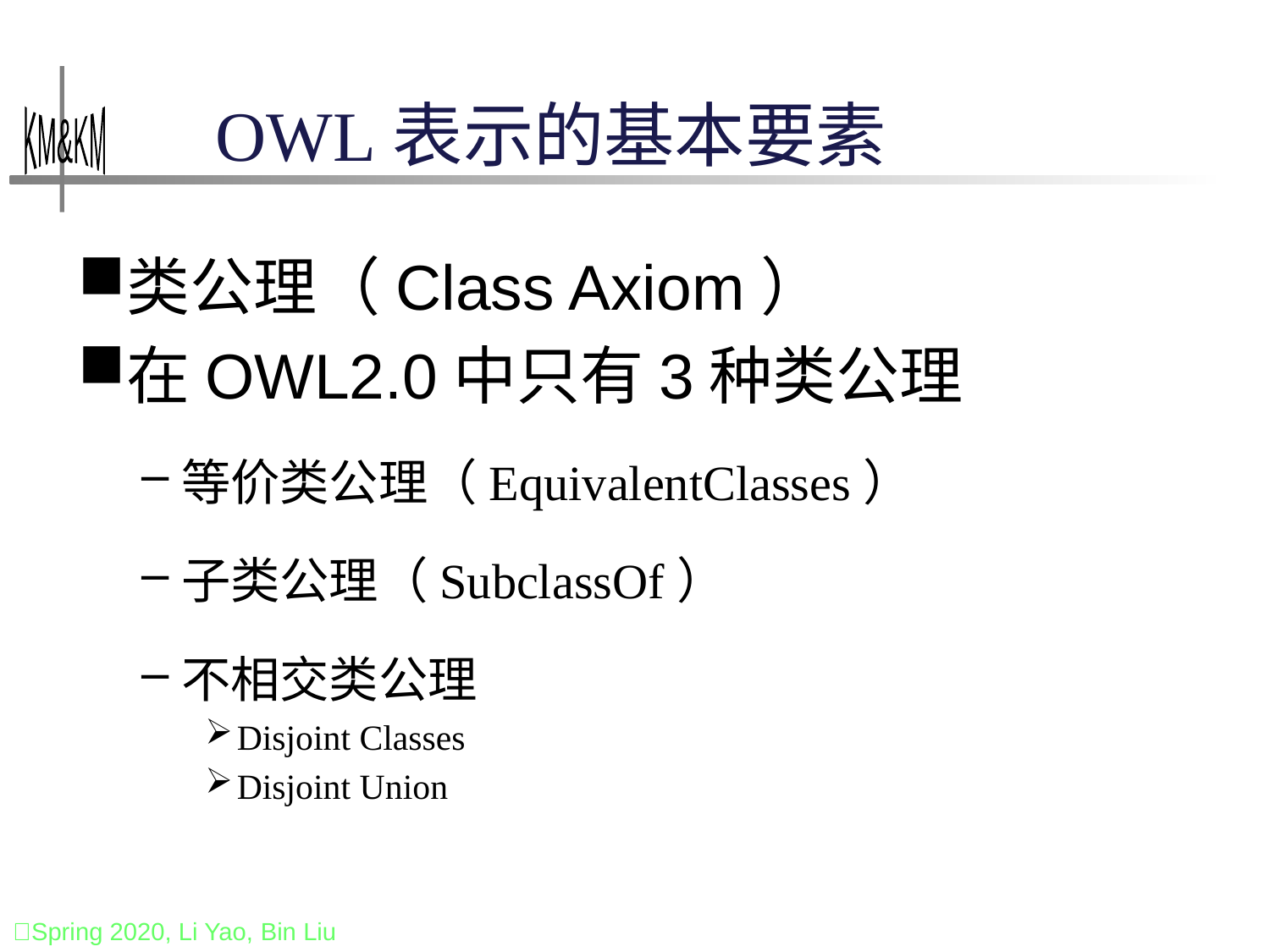

# OWL表示的基本要素
类公理（Class Axiom）
在OWL2.0中只有3种类公理
等价类公理（EquivalentClasses）
子类公理（SubclassOf）
不相交类公理
Disjoint Classes
Disjoint Union